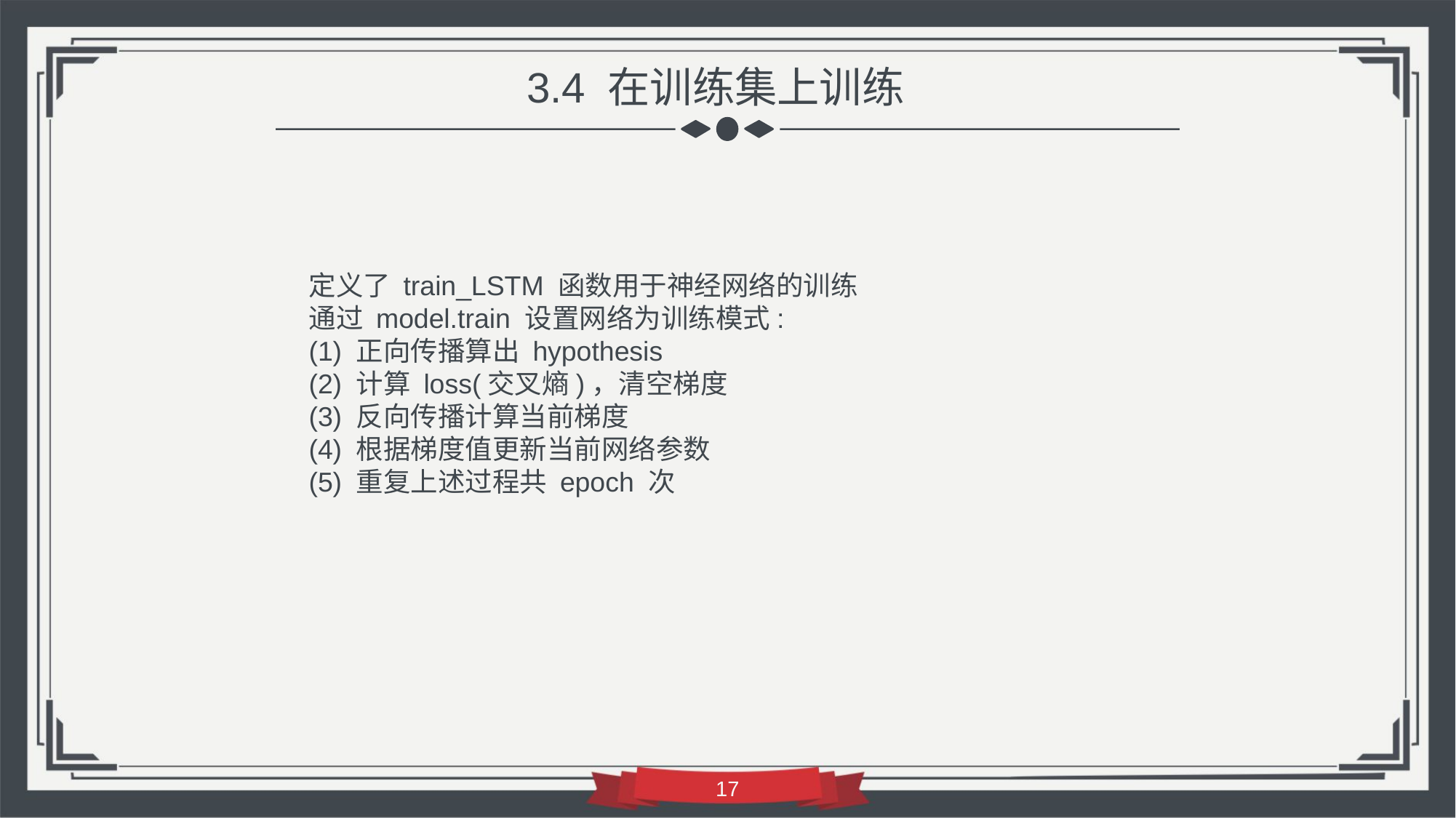

3.4 在训练集上训练

定义了 train_LSTM 函数用于神经网络的训练
通过 model.train 设置网络为训练模式:
(1) 正向传播算出 hypothesis
(2) 计算 loss(交叉熵)，清空梯度
(3) 反向传播计算当前梯度
(4) 根据梯度值更新当前网络参数
(5) 重复上述过程共 epoch 次